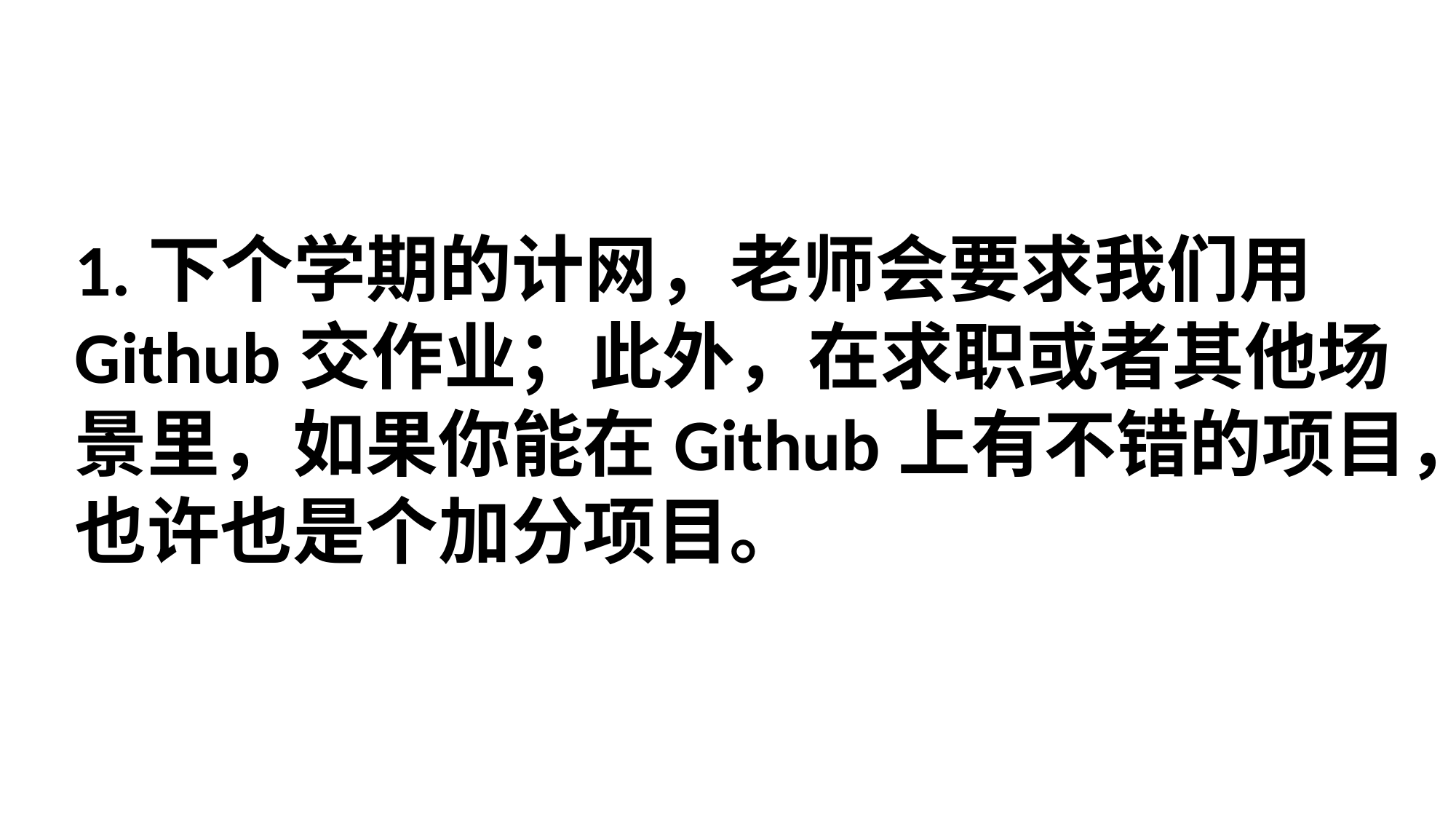

1.下个学期的计网，老师会要求我们用Github交作业；此外，在求职或者其他场景里，如果你能在Github上有不错的项目，也许也是个加分项目。